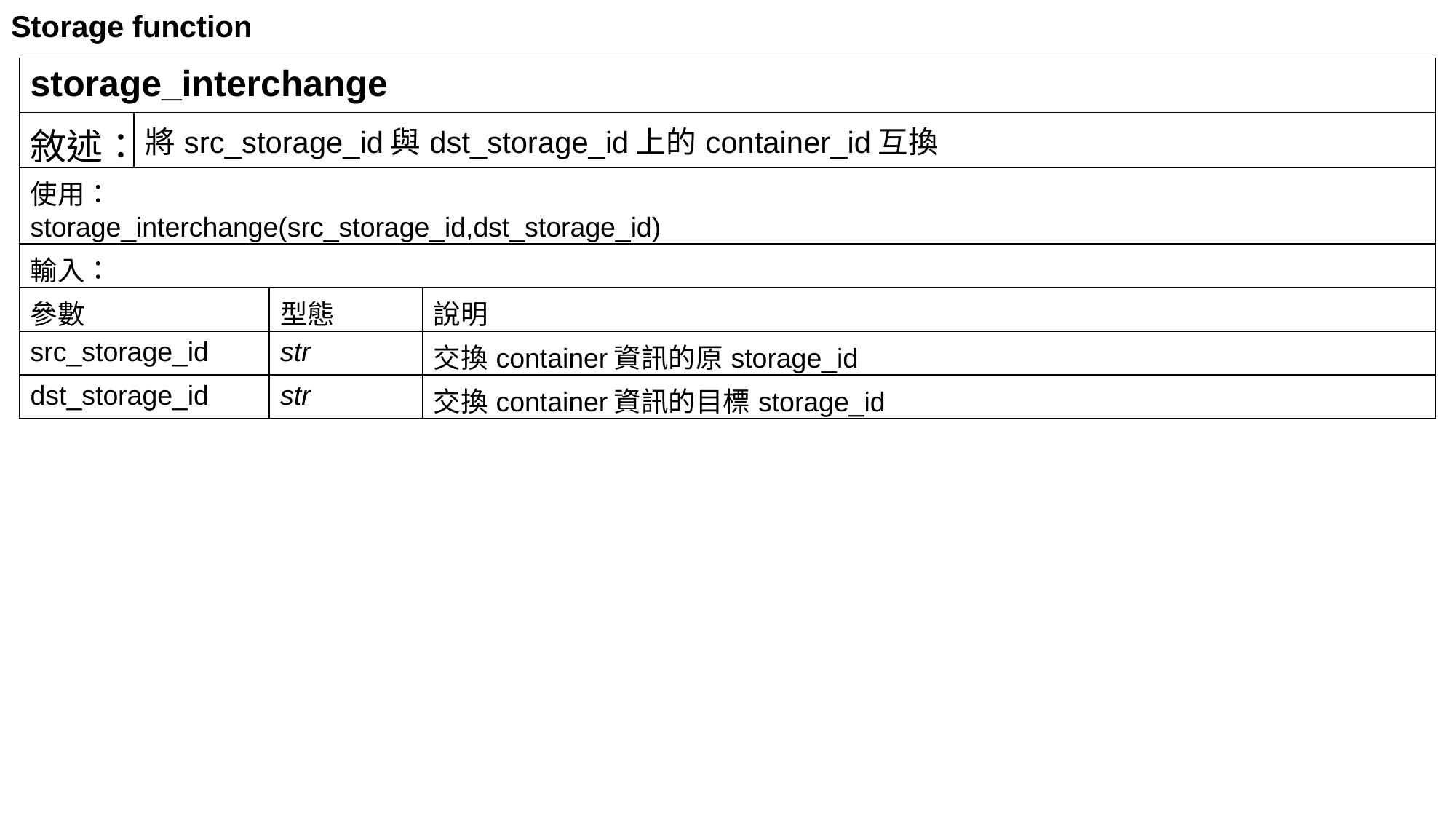

Storage function
| storage\_interchange |  |  |  |
| --- | --- | --- | --- |
| 敘述： | 將src\_storage\_id與dst\_storage\_id上的container\_id互換 | 將訂單以商品為依據依照目前機器手臂工作量進行排序 |  |
| 使用： ﻿﻿﻿storage\_interchange(﻿src\_storage\_id,dst\_storage\_id) |  |  |  |
| 輸入： |  |  |  |
| 參數 |  | 型態 | 說明 |
| src\_storage\_id |  | str | 交換container資訊的原storage\_id |
| dst\_storage\_id |  | str | 交換container資訊的目標storage\_id |
﻿